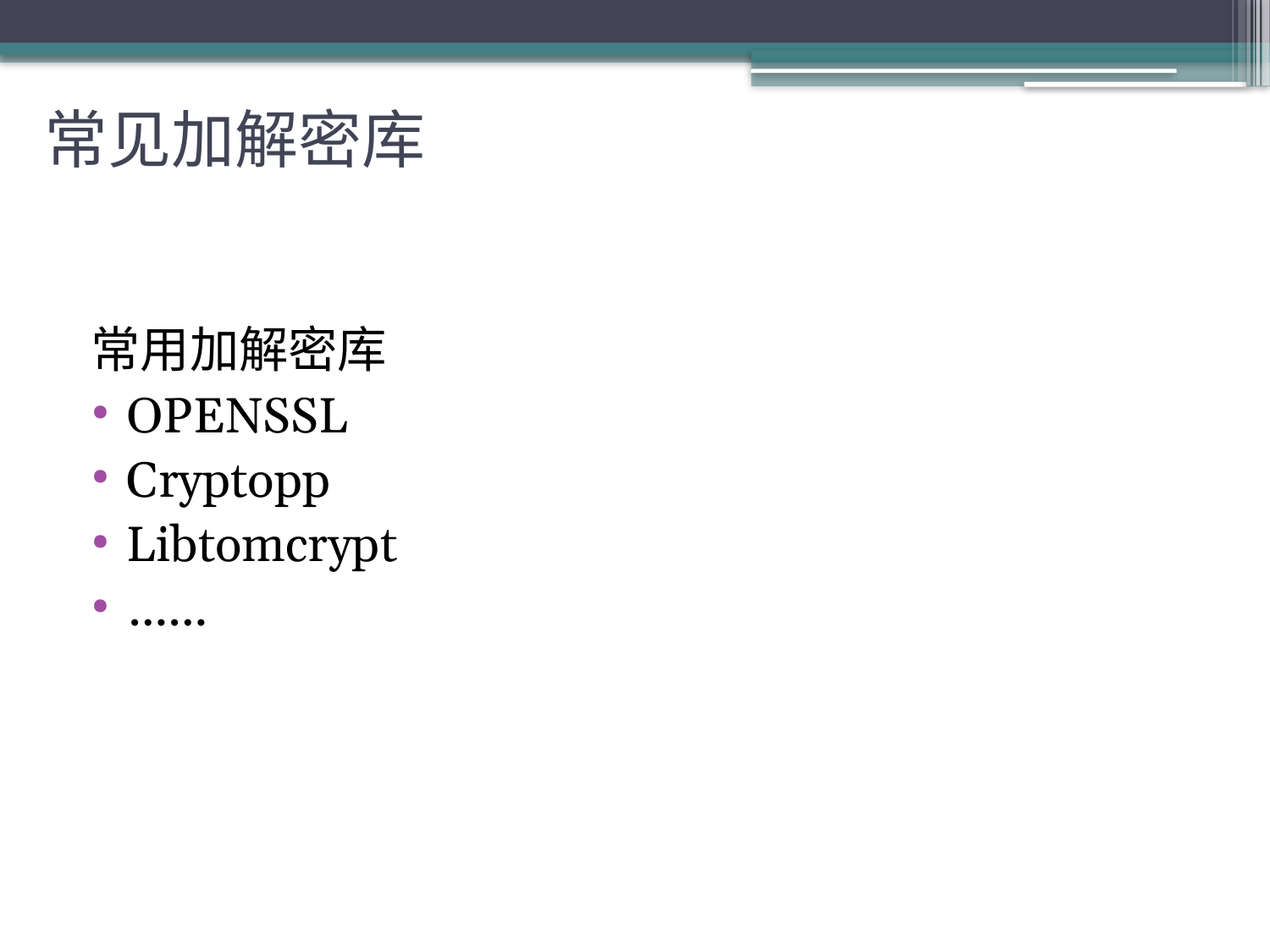

# 常见加解密库
常用加解密库
OPENSSL
Cryptopp
Libtomcrypt
……